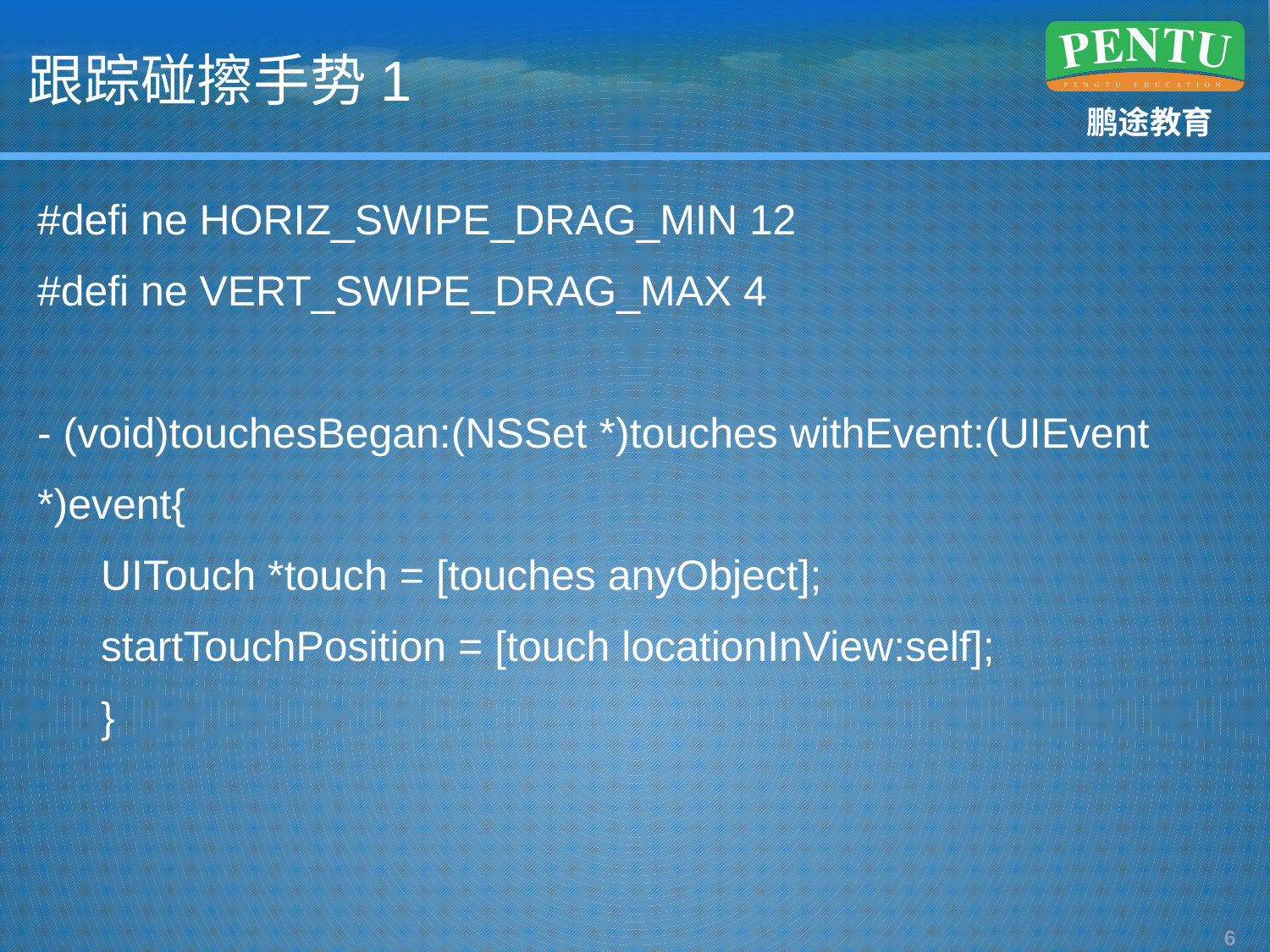

# 跟踪碰擦手势1
#defi ne HORIZ_SWIPE_DRAG_MIN 12
#defi ne VERT_SWIPE_DRAG_MAX 4

- (void)touchesBegan:(NSSet *)touches withEvent:(UIEvent *)event{
UITouch *touch = [touches anyObject];
startTouchPosition = [touch locationInView:self];
}
6